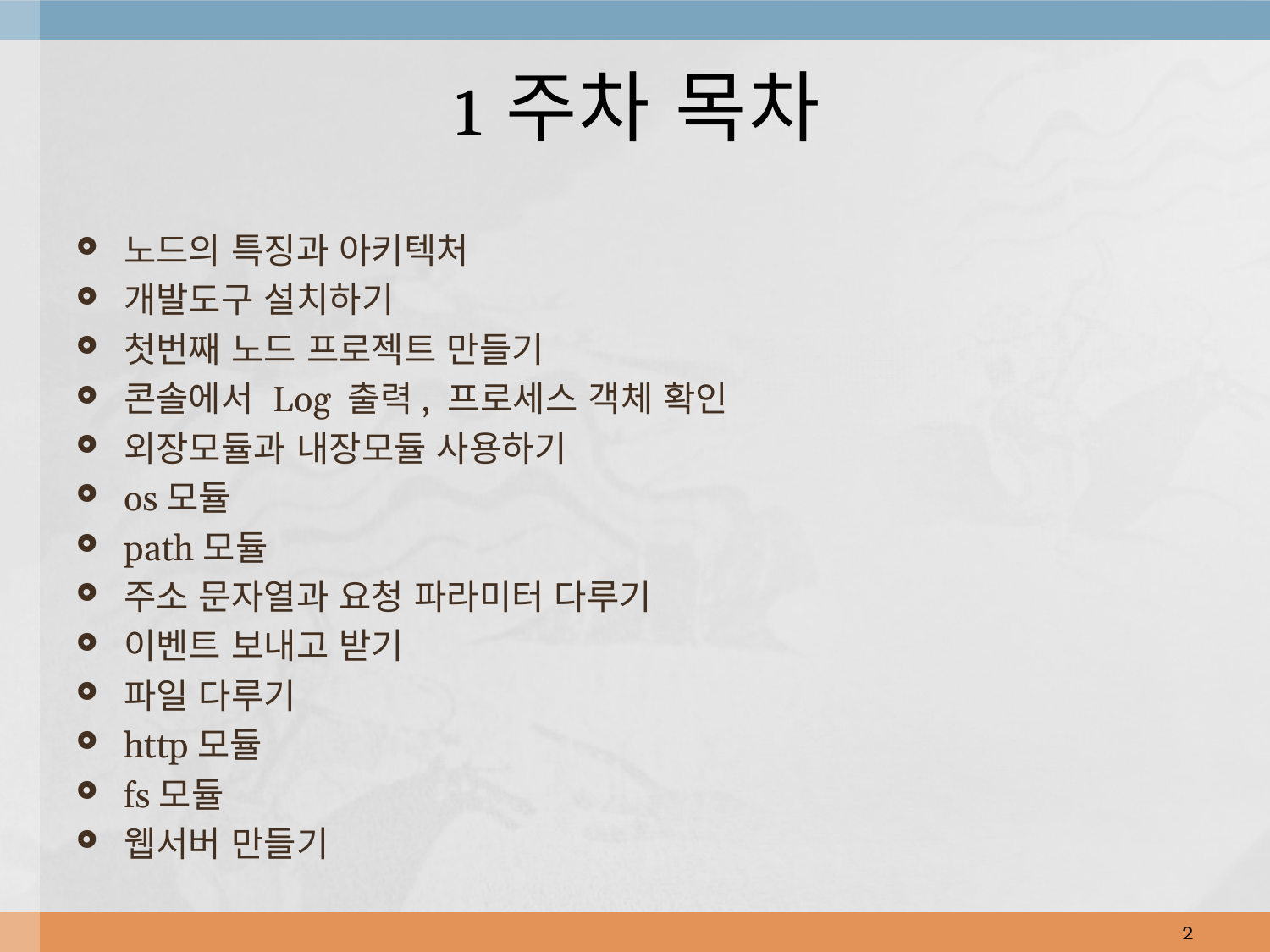

# 1주차 목차
노드의 특징과 아키텍처
개발도구 설치하기
첫번째 노드 프로젝트 만들기
콘솔에서 Log 출력, 프로세스 객체 확인
외장모듈과 내장모듈 사용하기
os모듈
path모듈
주소 문자열과 요청 파라미터 다루기
이벤트 보내고 받기
파일 다루기
http모듈
fs모듈
웹서버 만들기
2